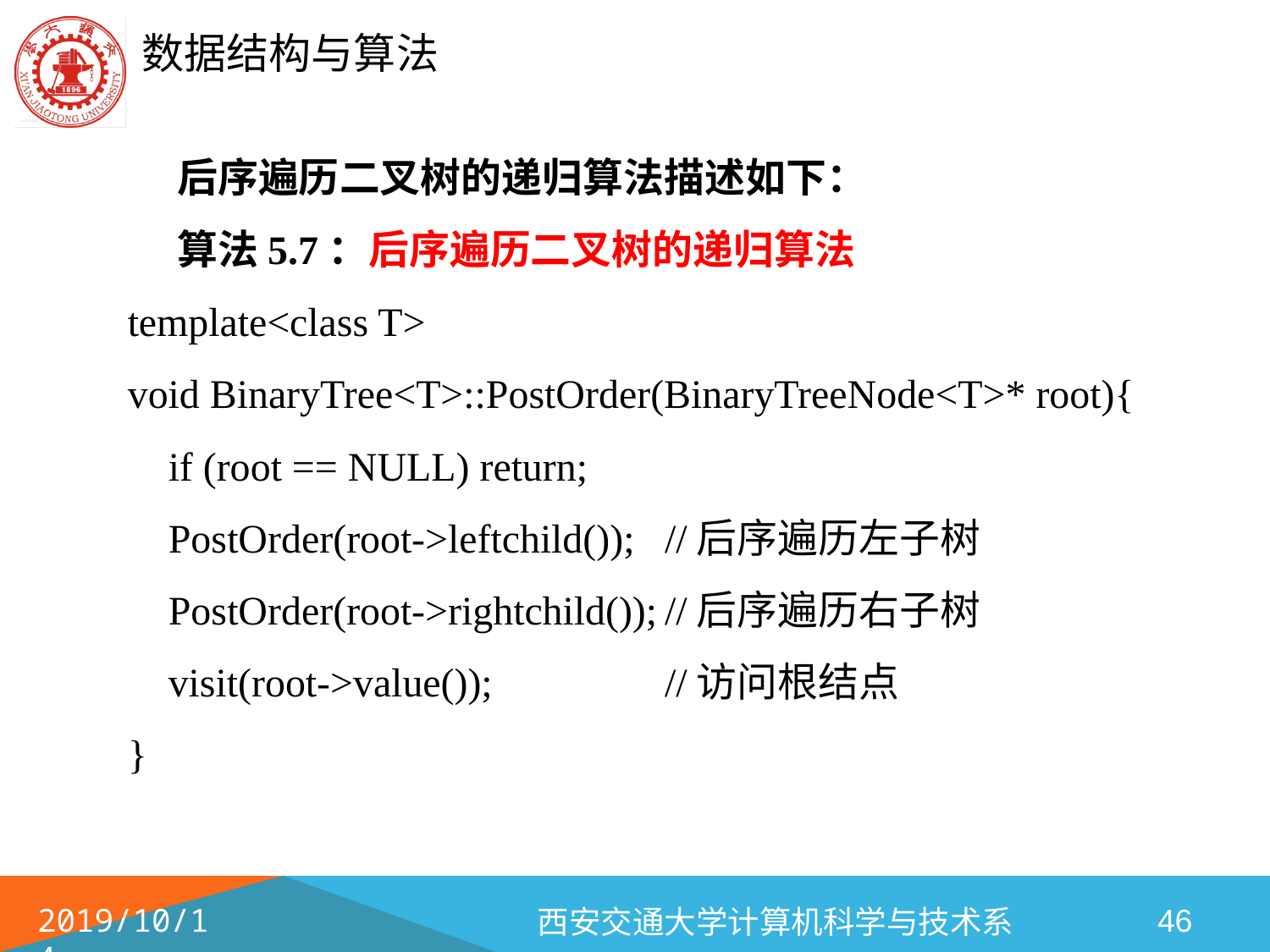

后序遍历二叉树的递归算法描述如下：
	算法5.7：后序遍历二叉树的递归算法
template<class T>
void BinaryTree<T>::PostOrder(BinaryTreeNode<T>* root){
    if (root == NULL) return;
    PostOrder(root->leftchild());		//后序遍历左子树
    PostOrder(root->rightchild());		//后序遍历右子树
    visit(root->value());			//访问根结点
}